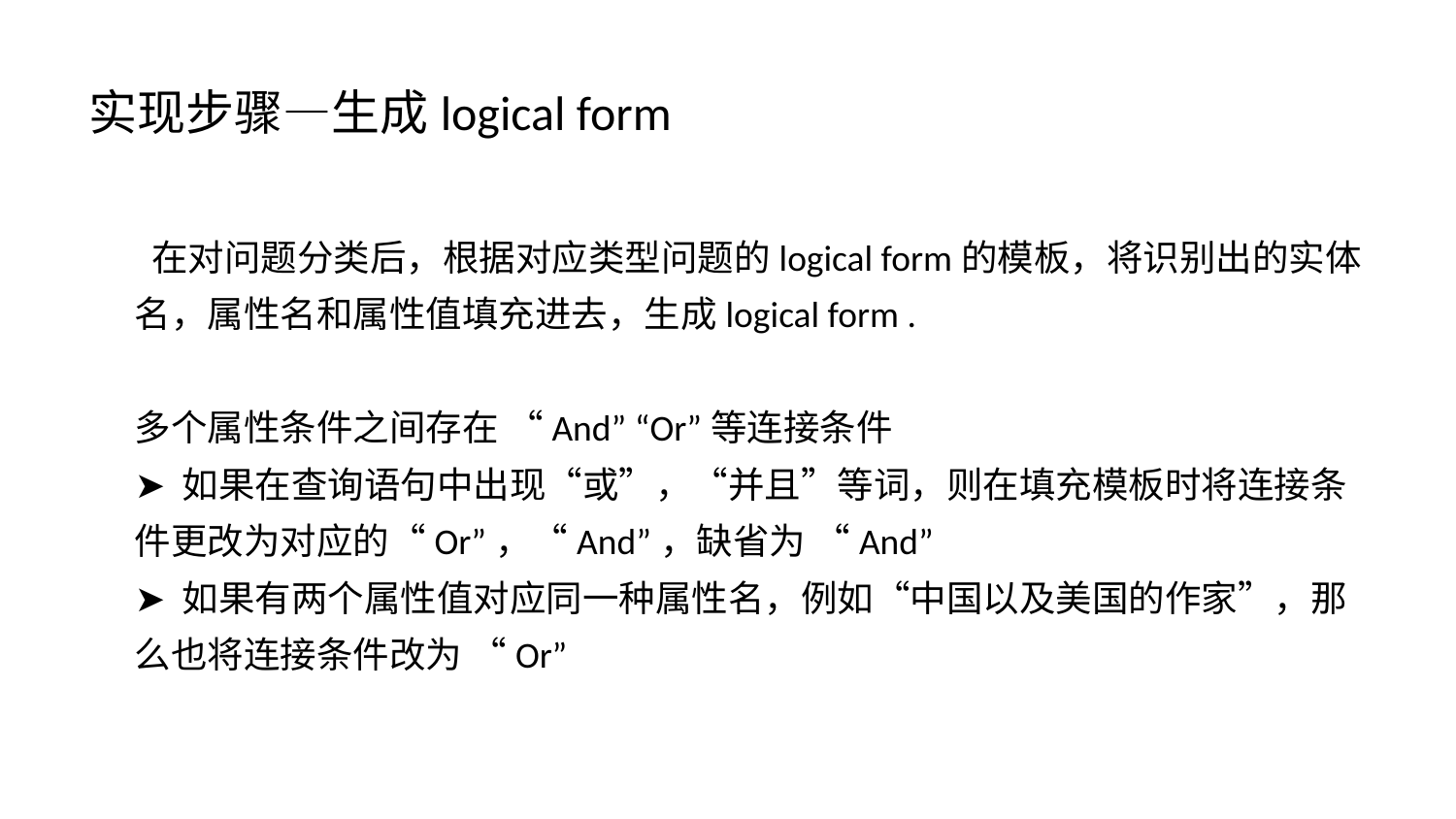

# 实现步骤—生成logical form
 在对问题分类后，根据对应类型问题的logical form的模板，将识别出的实体名，属性名和属性值填充进去，生成logical form .

多个属性条件之间存在 “And” “Or”等连接条件
➤ 如果在查询语句中出现“或”，“并且”等词，则在填充模板时将连接条件更改为对应的“Or”，“And”，缺省为 “And”
➤ 如果有两个属性值对应同一种属性名，例如“中国以及美国的作家”，那么也将连接条件改为 “Or”